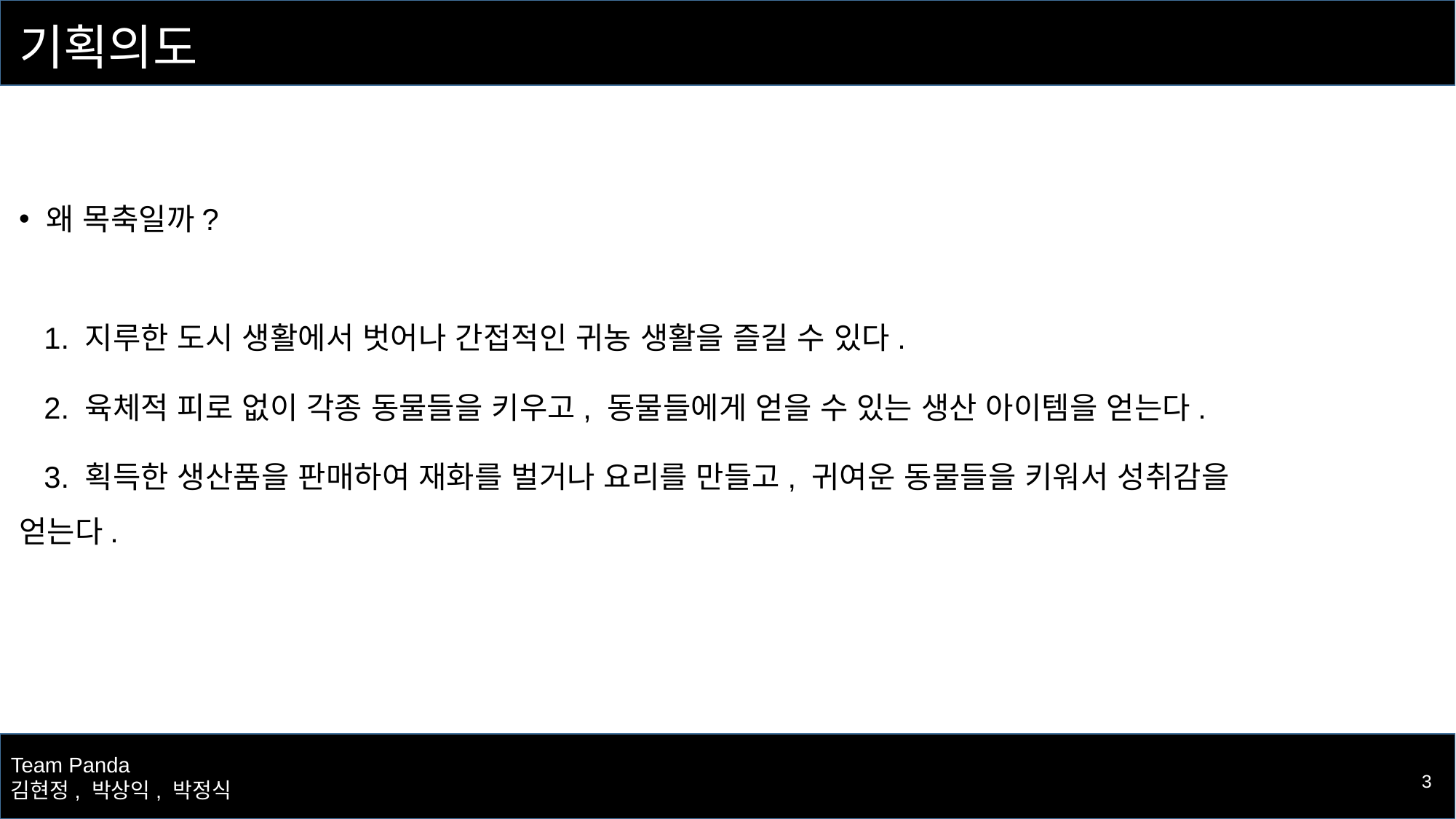

# 기획의도
왜 목축일까?

   1. 지루한 도시 생활에서 벗어나 간접적인 귀농 생활을 즐길 수 있다.
   2. 육체적 피로 없이 각종 동물들을 키우고, 동물들에게 얻을 수 있는 생산 아이템을 얻는다.
   3. 획득한 생산품을 판매하여 재화를 벌거나 요리를 만들고, 귀여운 동물들을 키워서 성취감을 얻는다.